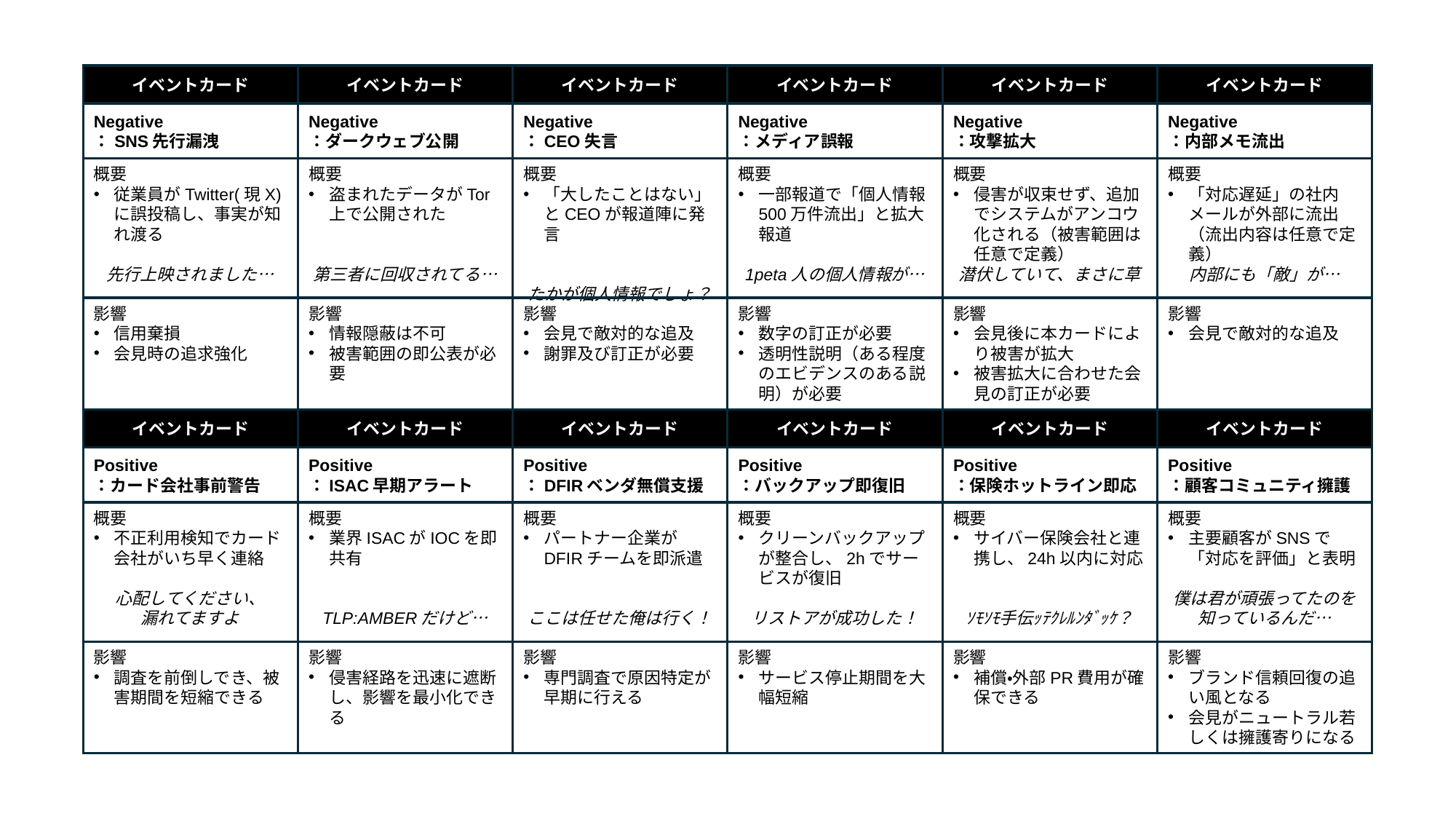

イベントカード

イベントカード

イベントカード

イベントカード

イベントカード

イベントカード
Negative
：CEO失言
Negative
：攻撃拡大
Negative
：内部メモ流出
Negative
：SNS先行漏洩
Negative
：ダークウェブ公開
Negative
：メディア誤報
概要
「大したことはない」とCEOが報道陣に発言

たかが個人情報でしょ？
概要
侵害が収束せず、追加でシステムがアンコウ化される（被害範囲は任意で定義）
潜伏していて、まさに草
概要
「対応遅延」の社内メールが外部に流出（流出内容は任意で定義）
内部にも「敵」が…
概要
従業員がTwitter(現X)に誤投稿し、事実が知れ渡る

先行上映されました…
概要
盗まれたデータがTor上で公開された

第三者に回収されてる…
概要
一部報道で「個人情報500万件流出」と拡大報道

1peta人の個人情報が…
影響
会見で敵対的な追及
謝罪及び訂正が必要
影響
会見後に本カードにより被害が拡大
被害拡大に合わせた会見の訂正が必要
影響
会見で敵対的な追及
影響
信用棄損
会見時の追求強化
影響
情報隠蔽は不可
被害範囲の即公表が必要
影響
数字の訂正が必要
透明性説明（ある程度のエビデンスのある説明）が必要

イベントカード

イベントカード

イベントカード

イベントカード

イベントカード

イベントカード
Positive
：DFIRベンダ無償支援
Positive
：保険ホットライン即応
Positive
：顧客コミュニティ擁護
Positive
：カード会社事前警告
Positive
：ISAC早期アラート
Positive
：バックアップ即復旧
概要
パートナー企業がDFIRチームを即派遣

ここは任せた俺は行く！
概要
サイバー保険会社と連携し、24h以内に対応

ｿﾓｿﾓ手伝ｯﾃｸﾚﾙﾝﾀﾞｯｹ？
概要
主要顧客がSNSで「対応を評価」と表明

僕は君が頑張ってたのを
知っているんだ…
概要
不正利用検知でカード会社がいち早く連絡

心配してください、
漏れてますよ
概要
業界ISACがIOCを即共有

TLP:AMBERだけど…
概要
クリーンバックアップが整合し、2hでサービスが復旧

リストアが成功した！
影響
専門調査で原因特定が早期に行える
影響
補償・外部PR費用が確保できる
影響
ブランド信頼回復の追い風となる
会見がニュートラル若しくは擁護寄りになる
影響
調査を前倒しでき、被害期間を短縮できる
影響
侵害経路を迅速に遮断し、影響を最小化できる
影響
サービス停止期間を大幅短縮